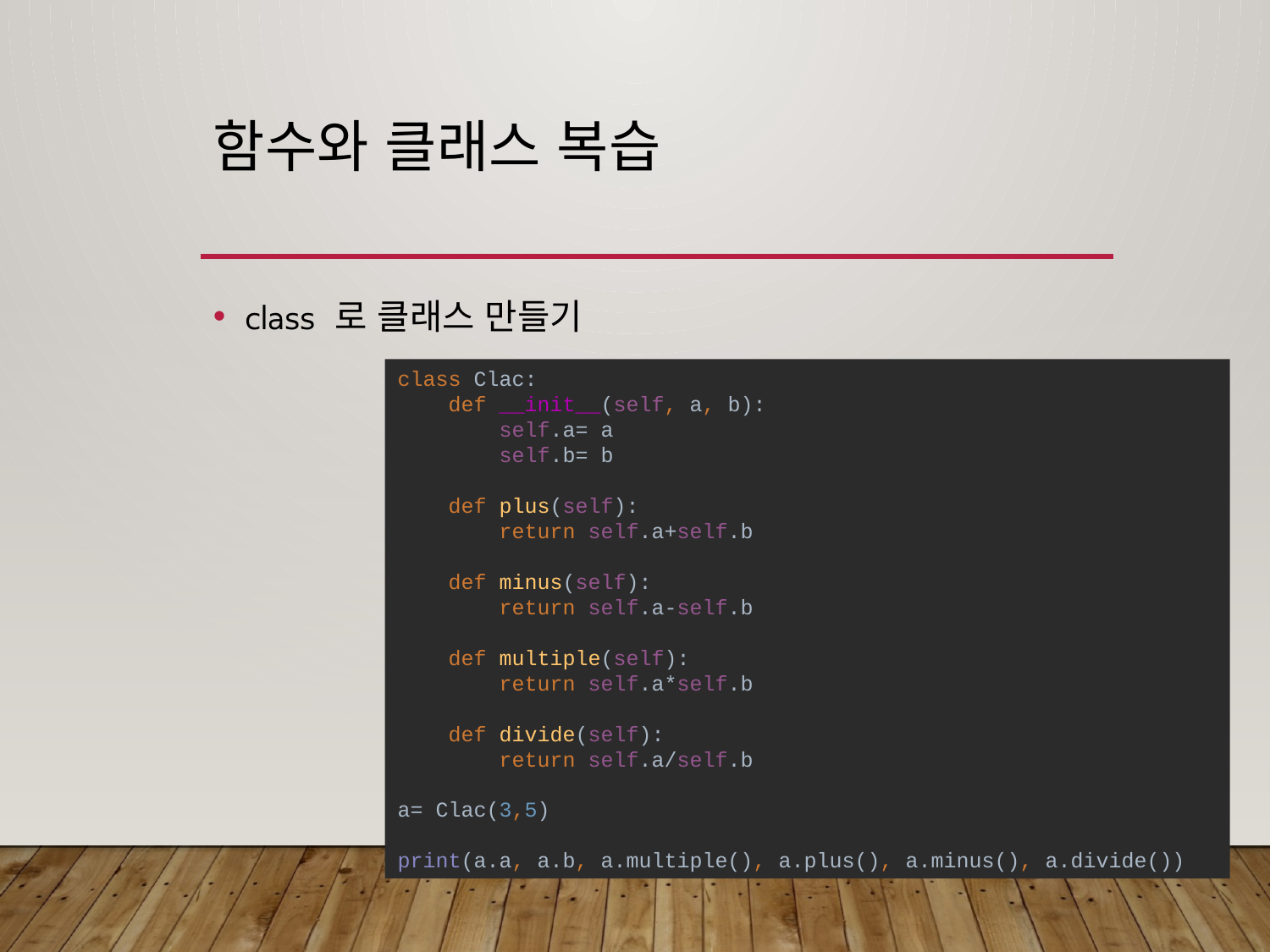

# 함수와 클래스 복습
class 로 클래스 만들기
class Clac:
    def __init__(self, a, b):
        self.a= a
        self.b= b
    def plus(self):
        return self.a+self.b
    def minus(self):
        return self.a-self.b
    def multiple(self):
        return self.a*self.b
    def divide(self):
        return self.a/self.b
a= Clac(3,5)
print(a.a, a.b, a.multiple(), a.plus(), a.minus(), a.divide())